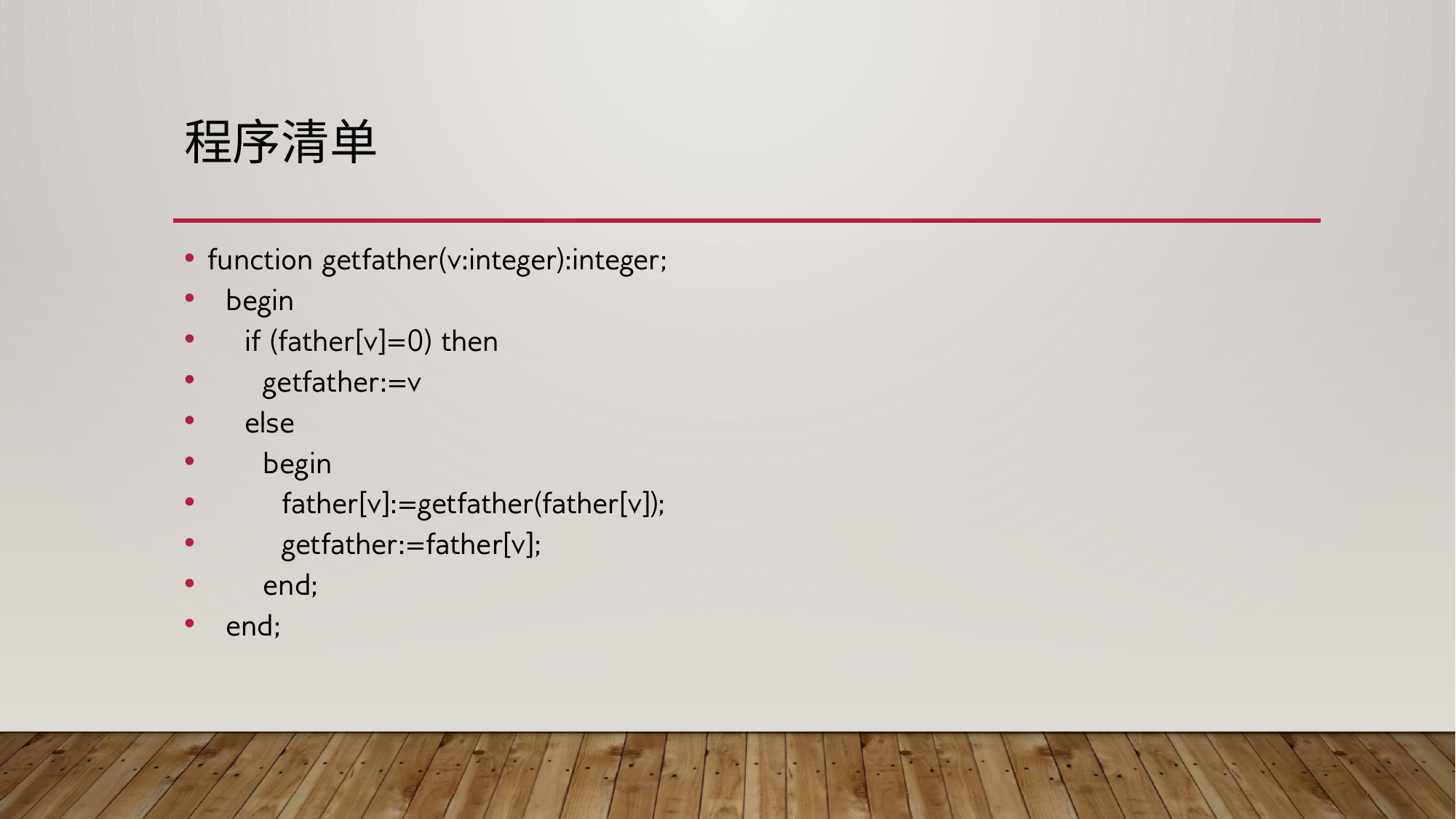

# 程序清单
function getfather(v:integer):integer;
  begin
    if (father[v]=0) then
      getfather:=v
    else
      begin
        father[v]:=getfather(father[v]);
        getfather:=father[v];
      end;
  end;